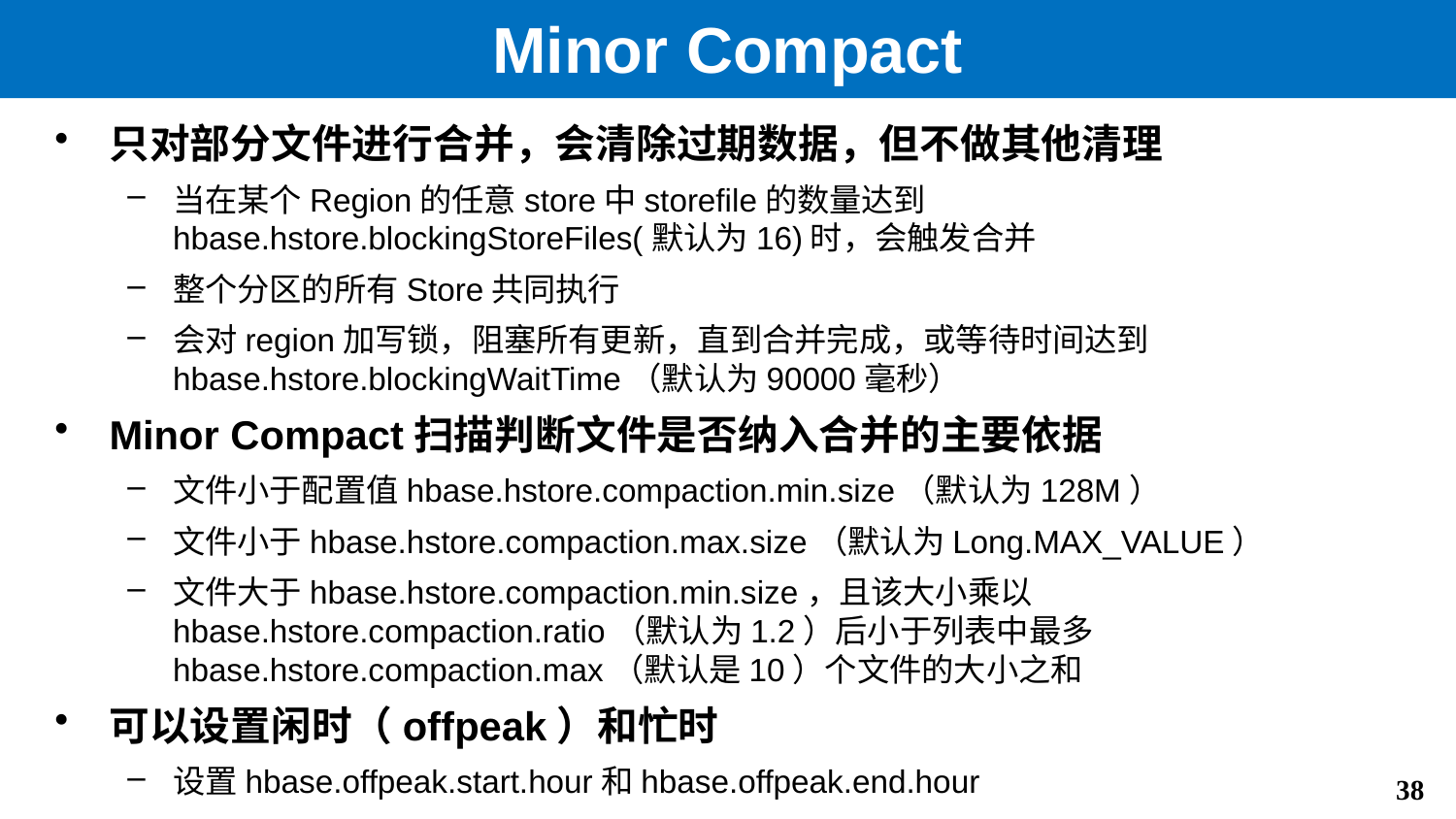

# Minor Compact
只对部分文件进行合并，会清除过期数据，但不做其他清理
当在某个Region的任意store中storefile的数量达到hbase.hstore.blockingStoreFiles(默认为16)时，会触发合并
整个分区的所有Store共同执行
会对region加写锁，阻塞所有更新，直到合并完成，或等待时间达到hbase.hstore.blockingWaitTime（默认为90000毫秒）
Minor Compact扫描判断文件是否纳入合并的主要依据
文件小于配置值hbase.hstore.compaction.min.size（默认为128M）
文件小于hbase.hstore.compaction.max.size（默认为Long.MAX_VALUE）
文件大于hbase.hstore.compaction.min.size，且该大小乘以hbase.hstore.compaction.ratio（默认为1.2）后小于列表中最多hbase.hstore.compaction.max（默认是10）个文件的大小之和
可以设置闲时（offpeak）和忙时
设置hbase.offpeak.start.hour和hbase.offpeak.end.hour